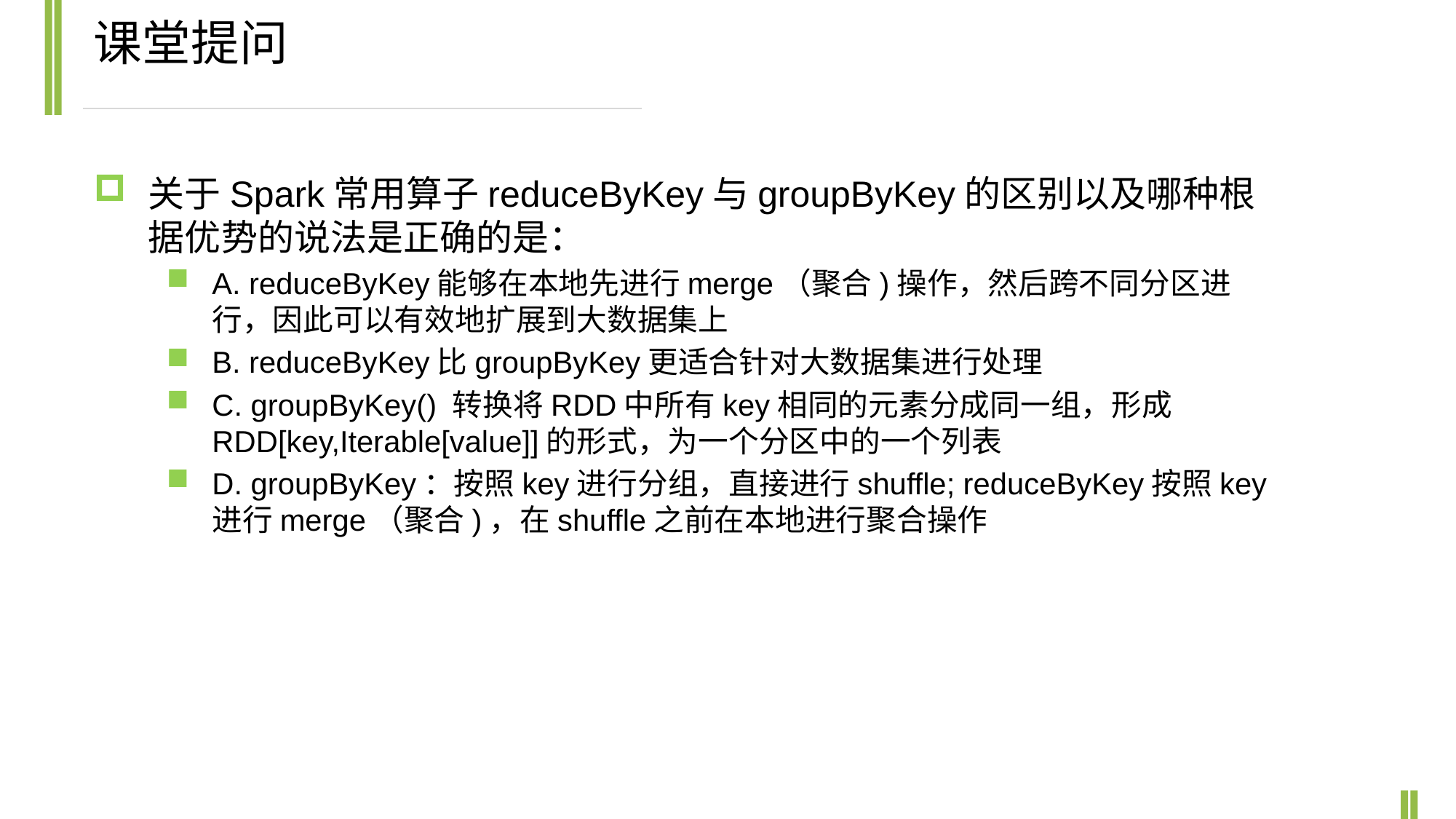

课堂提问

关于Spark常用算子reduceByKey与groupByKey的区别以及哪种根据优势的说法是正确的是：
A. reduceByKey能够在本地先进行merge（聚合)操作，然后跨不同分区进行，因此可以有效地扩展到大数据集上
B. reduceByKey比groupByKey更适合针对大数据集进行处理
C. groupByKey() 转换将RDD中所有key相同的元素分成同一组，形成RDD[key,Iterable[value]]的形式，为一个分区中的一个列表
D. groupByKey：按照key进行分组，直接进行shuffle; reduceByKey按照key进行merge（聚合)，在shuffle之前在本地进行聚合操作